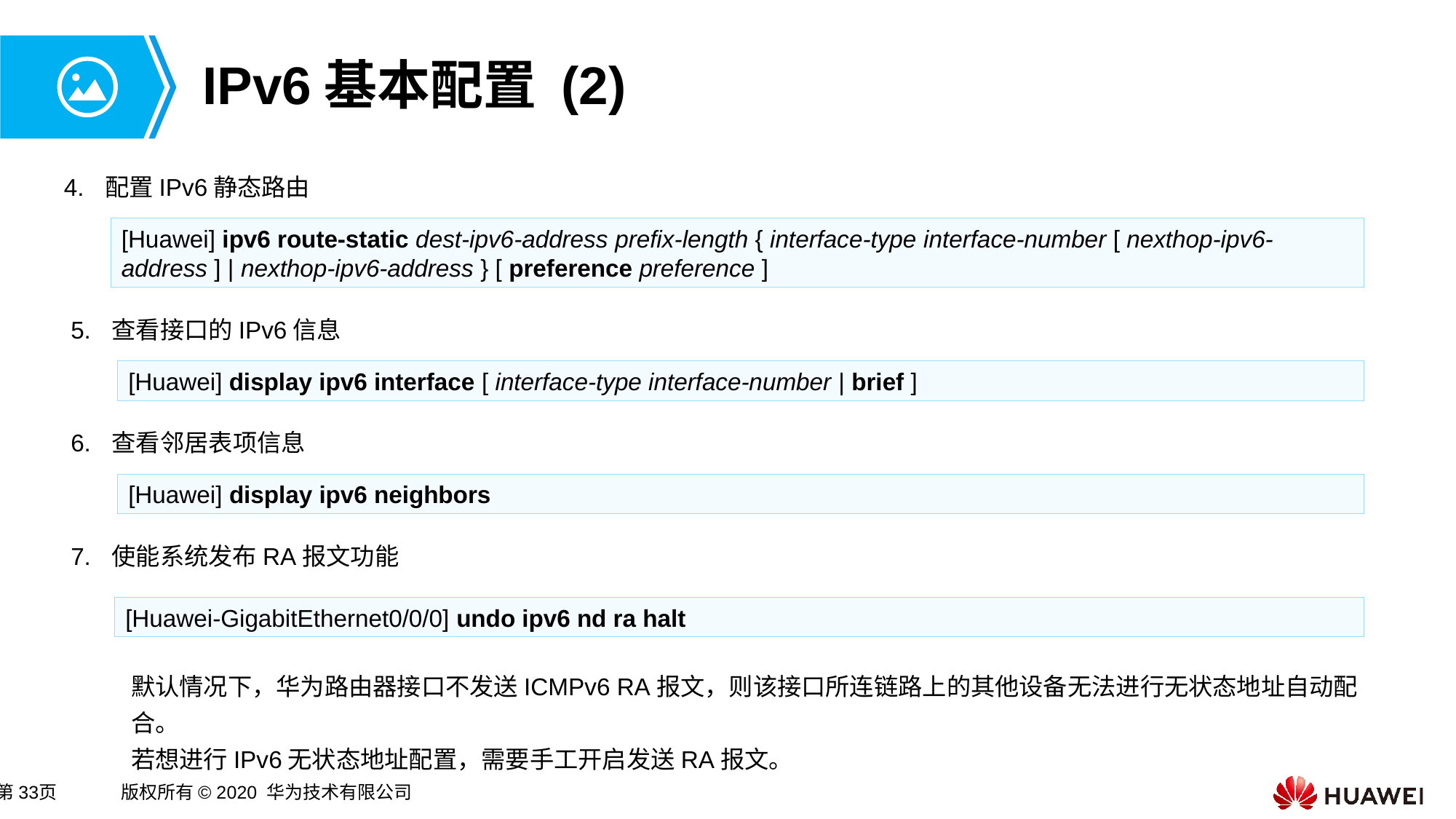

# IPv6基本配置 (2)
配置IPv6静态路由
[Huawei] ipv6 route-static dest-ipv6-address prefix-length { interface-type interface-number [ nexthop-ipv6-address ] | nexthop-ipv6-address } [ preference preference ]
查看接口的IPv6信息
[Huawei] display ipv6 interface [ interface-type interface-number | brief ]
查看邻居表项信息
[Huawei] display ipv6 neighbors
使能系统发布RA报文功能
[Huawei-GigabitEthernet0/0/0] undo ipv6 nd ra halt
默认情况下，华为路由器接口不发送ICMPv6 RA报文，则该接口所连链路上的其他设备无法进行无状态地址自动配合。
若想进行IPv6无状态地址配置，需要手工开启发送RA报文。